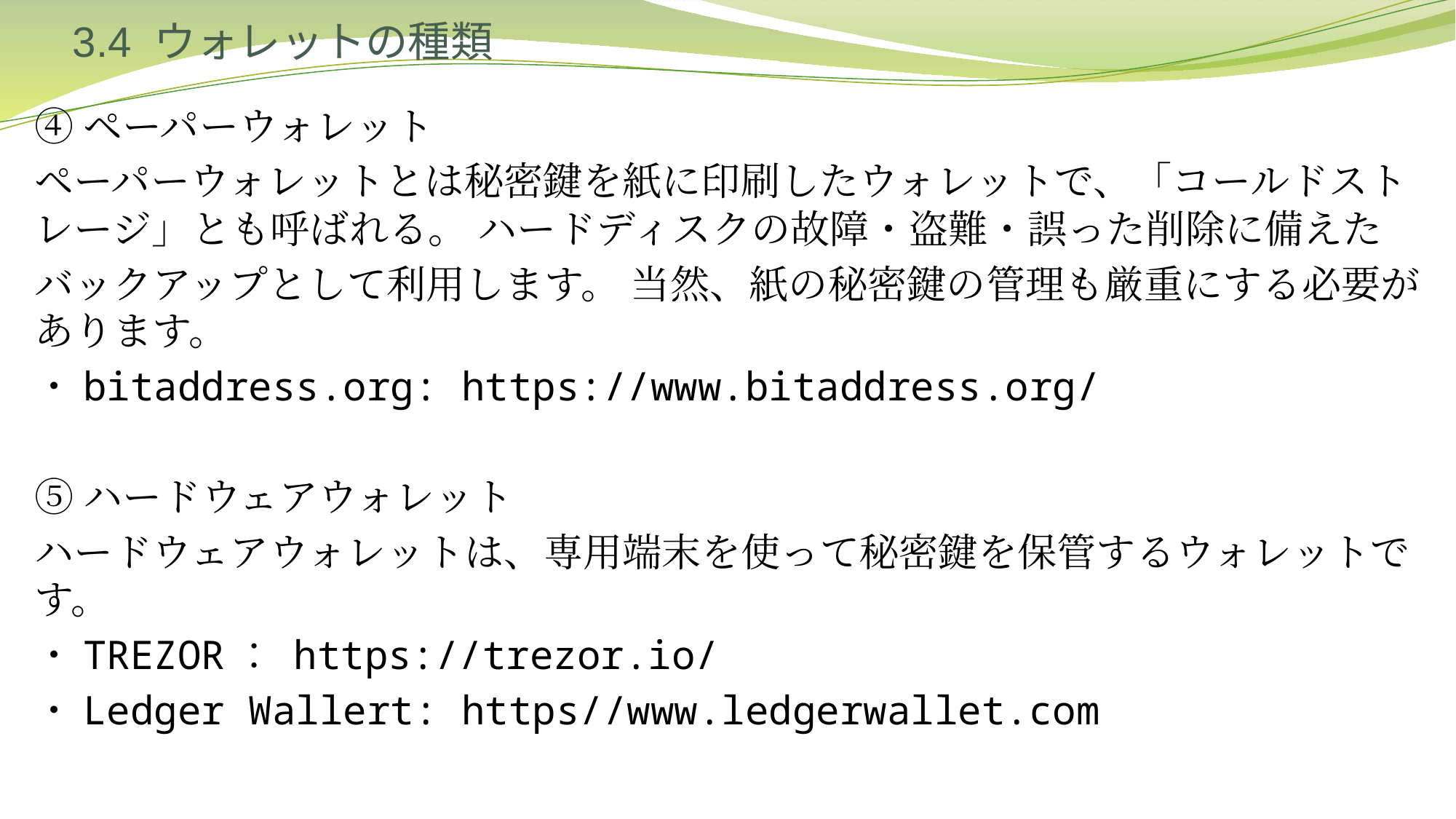

# 3.4 ウォレットの種類
④ペーパーウォレット
ペーパーウォレットとは秘密鍵を紙に印刷したウォレットで、「コールドストレージ」とも呼ばれる。 ハードディスクの故障・盗難・誤った削除に備えた
バックアップとして利用します。 当然、紙の秘密鍵の管理も厳重にする必要があります。
・bitaddress.org: https://www.bitaddress.org/

⑤ハードウェアウォレット
ハードウェアウォレットは、専用端末を使って秘密鍵を保管するウォレットです。
・TREZOR： https://trezor.io/
・Ledger Wallert: https//www.ledgerwallet.com